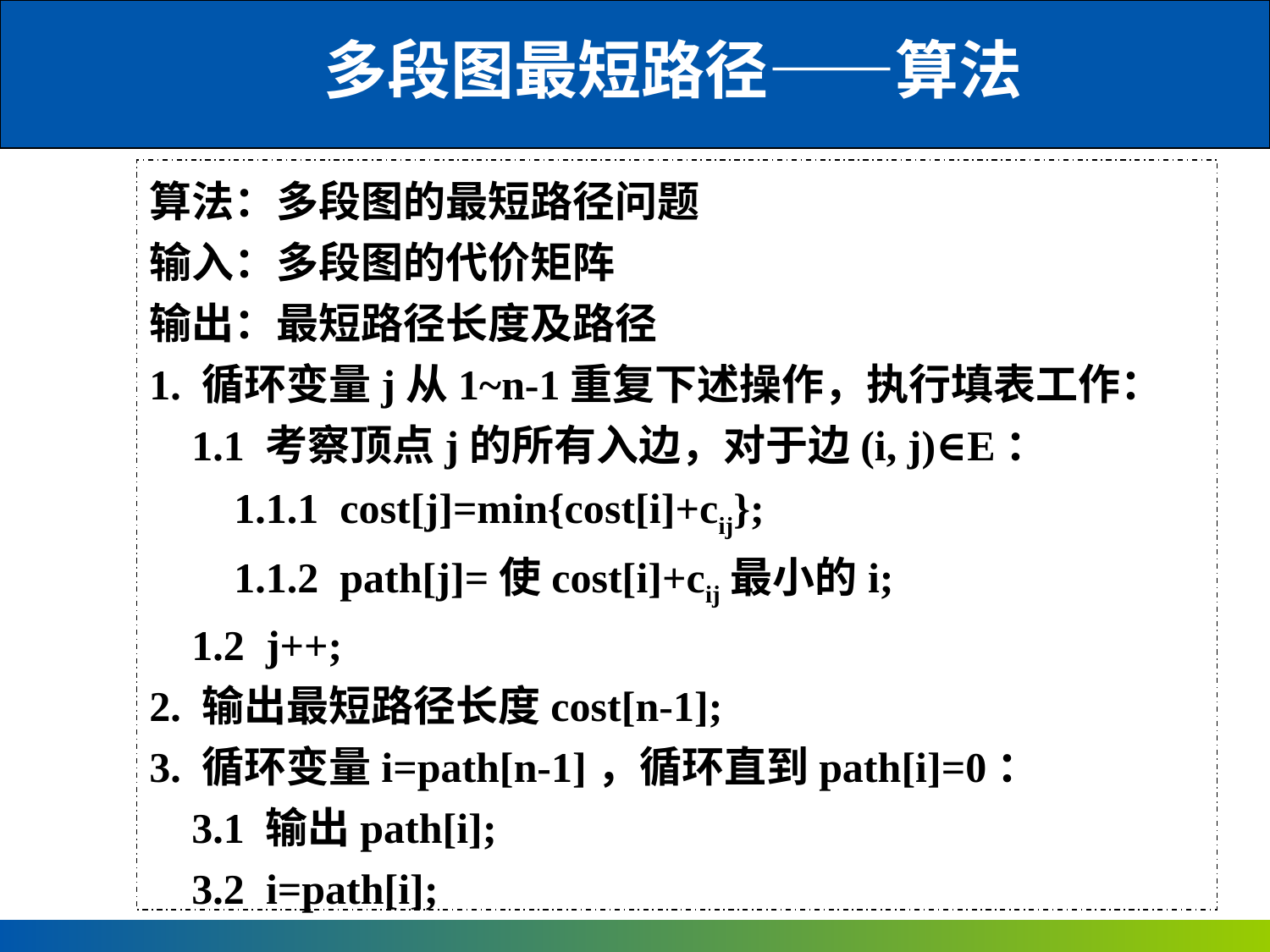

多段图最短路径——算法
算法：多段图的最短路径问题
输入：多段图的代价矩阵
输出：最短路径长度及路径
1. 循环变量j从1~n-1重复下述操作，执行填表工作：
    1.1 考察顶点j的所有入边，对于边(i, j)∈E：
        1.1.1  cost[j]=min{cost[i]+cij};
        1.1.2  path[j]=使cost[i]+cij最小的i;
    1.2  j++;
2. 输出最短路径长度cost[n-1];
3. 循环变量i=path[n-1]，循环直到path[i]=0：
    3.1 输出path[i];
    3.2  i=path[i];